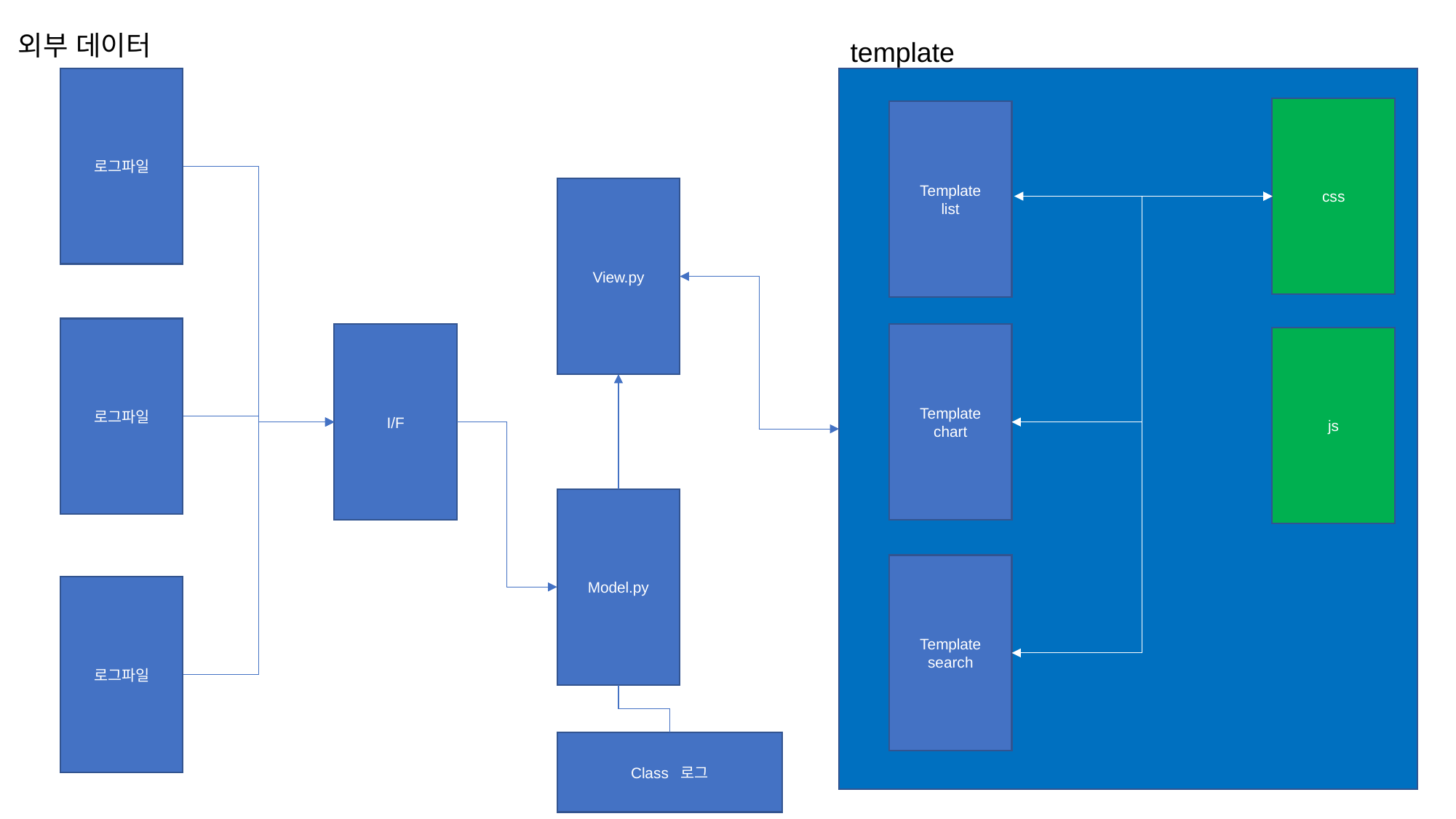

외부 데이터
template
로그파일

css
Template
list
View.py
로그파일
I/F
Template
chart
js
Model.py
Template
search
로그파일
Class  로그